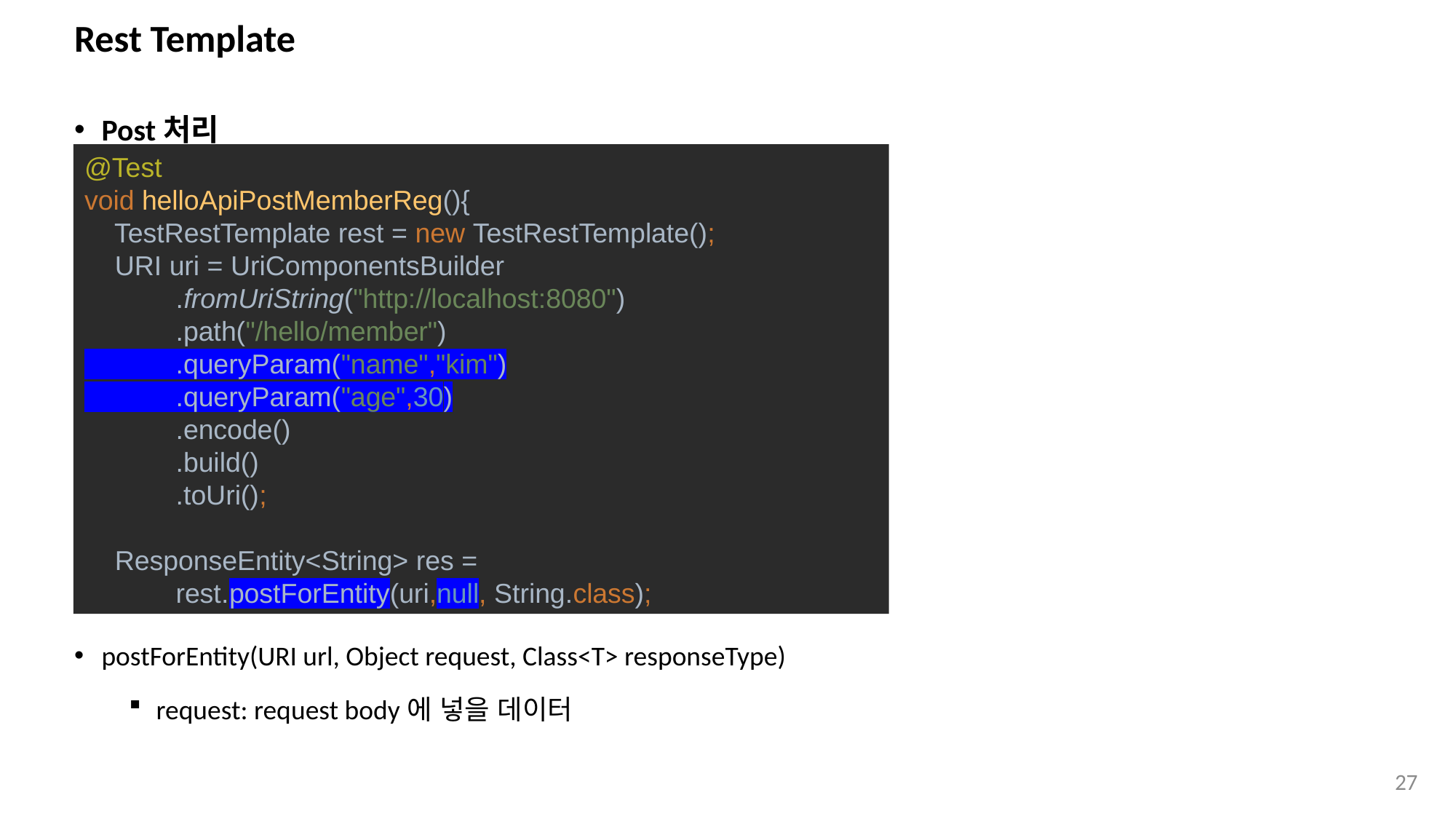

# Rest Template
Post처리

postForEntity(URI url, Object request, Class<T> responseType)
request: request body에 넣을 데이터

@Test
void helloApiPostMemberReg(){
    TestRestTemplate rest = new TestRestTemplate();
    URI uri = UriComponentsBuilder
            .fromUriString("http://localhost:8080")
            .path("/hello/member")
            .queryParam("name","kim")
            .queryParam("age",30)
            .encode()
            .build()
            .toUri();
    ResponseEntity<String> res =
            rest.postForEntity(uri,null, String.class);
27